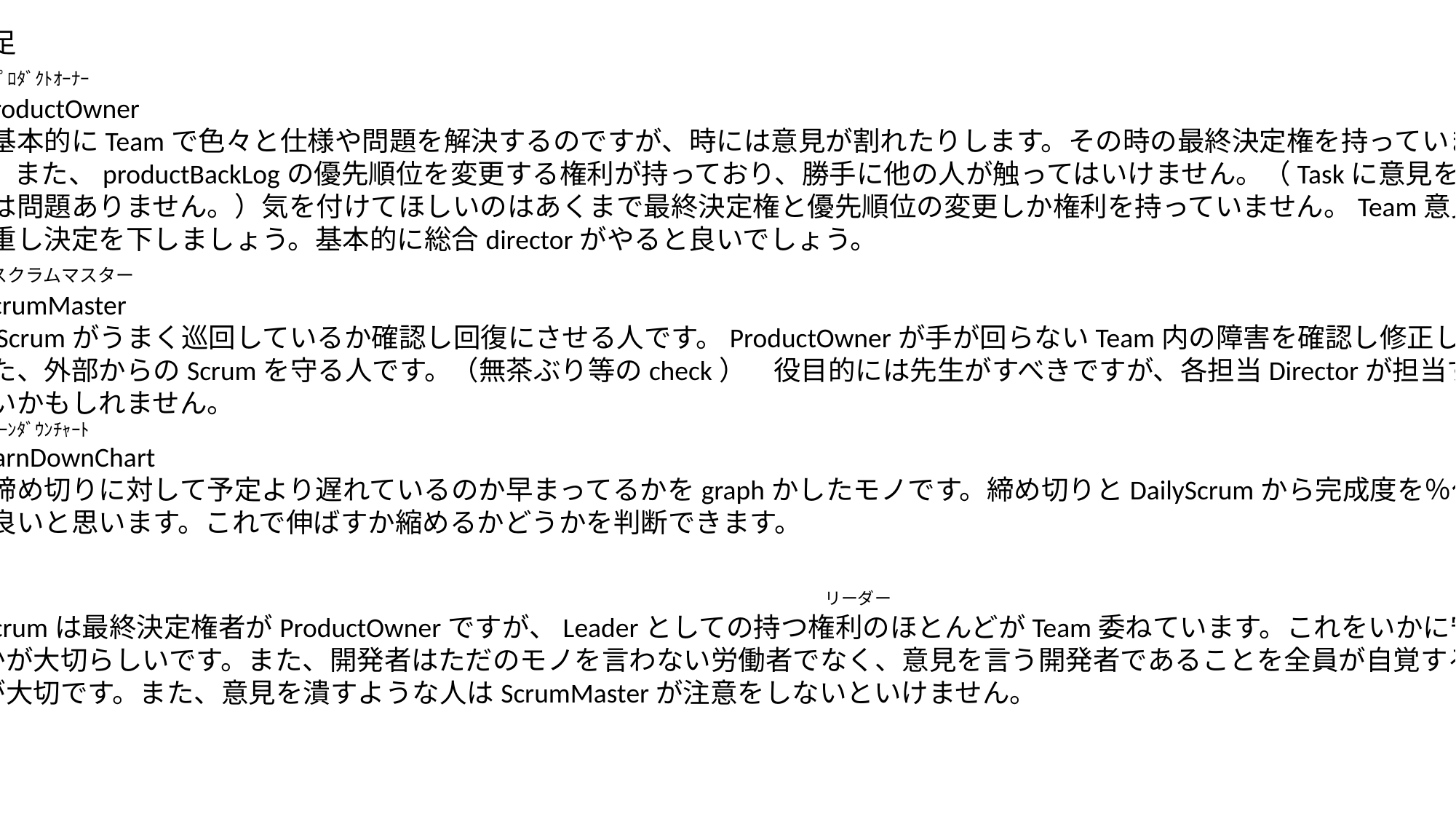

補足
　ﾌﾟﾛﾀﾞｸﾄｵｰﾅｰ
・ProductOwner
　基本的にTeamで色々と仕様や問題を解決するのですが、時には意見が割れたりします。その時の最終決定権を持っていま
す。また、productBackLogの優先順位を変更する権利が持っており、勝手に他の人が触ってはいけません。（Taskに意見を言う
のは問題ありません。）気を付けてほしいのはあくまで最終決定権と優先順位の変更しか権利を持っていません。Team意見を
尊重し決定を下しましょう。基本的に総合directorがやると良いでしょう。
　スクラムマスター
・ScrumMaster
　Scrumがうまく巡回しているか確認し回復にさせる人です。ProductOwnerが手が回らないTeam内の障害を確認し修正します
また、外部からのScrumを守る人です。（無茶ぶり等のcheck）　役目的には先生がすべきですが、各担当Directorが担当すると
良いかもしれません。
　ﾊﾞｰﾝﾀﾞｳﾝﾁｬｰﾄ
・BarnDownChart
　締め切りに対して予定より遅れているのか早まってるかをgraphかしたモノです。締め切りとDailyScrumから完成度を％化した
ら良いと思います。これで伸ばすか縮めるかどうかを判断できます。

　　　　　　　　　　　　　　　　　　　　　　　　　　　　　　　リーダー
Scrumは最終決定権者がProductOwnerですが、Leaderとしての持つ権利のほとんどがTeam委ねています。これをいかに守る
かが大切らしいです。また、開発者はただのモノを言わない労働者でなく、意見を言う開発者であることを全員が自覚する事
が大切です。また、意見を潰すような人はScrumMasterが注意をしないといけません。